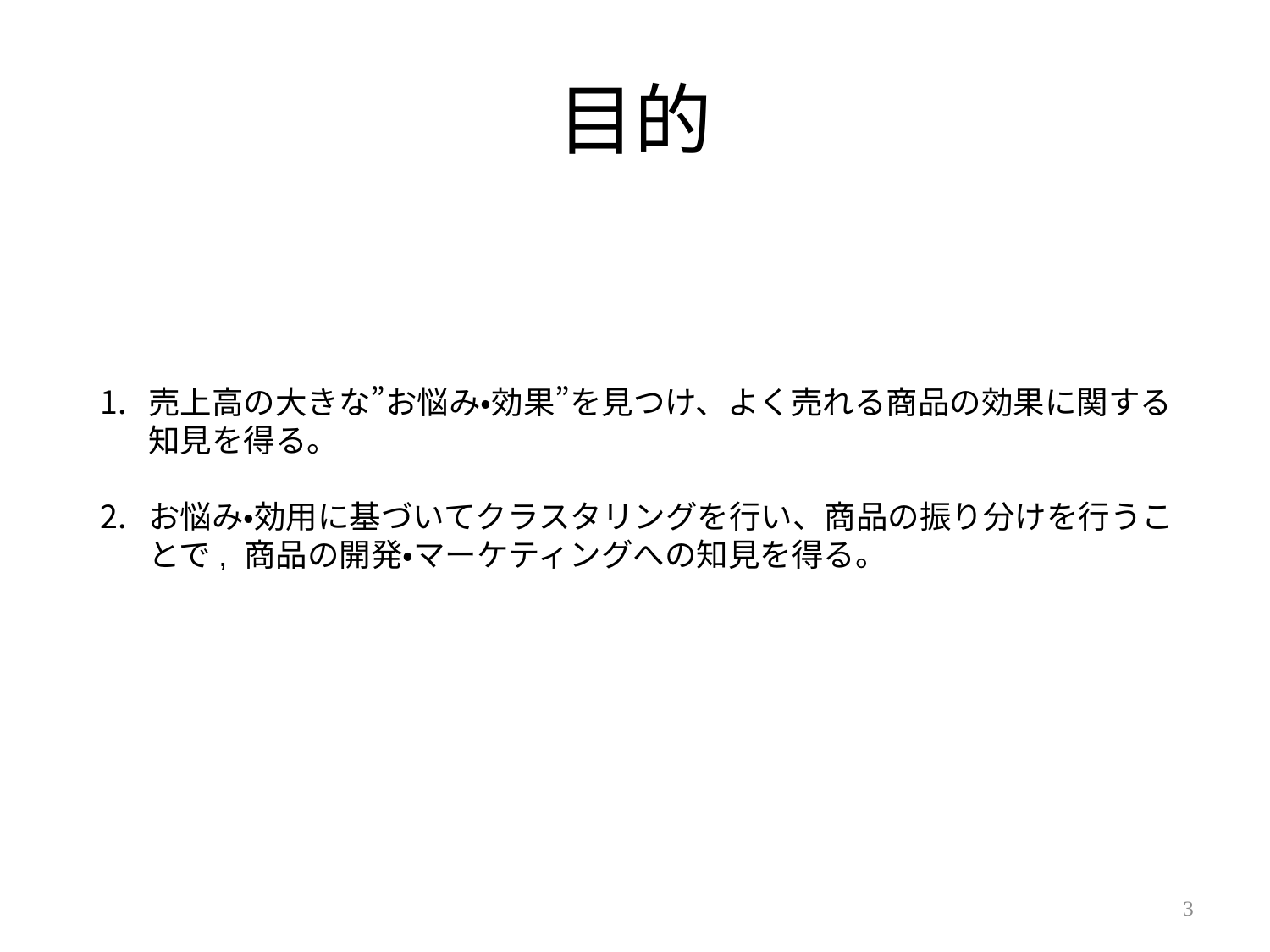

# 目的
売上高の大きな”お悩み・効果”を見つけ、よく売れる商品の効果に関する知見を得る。

お悩み・効用に基づいてクラスタリングを行い、商品の振り分けを行うことで, 商品の開発・マーケティングへの知見を得る。
3